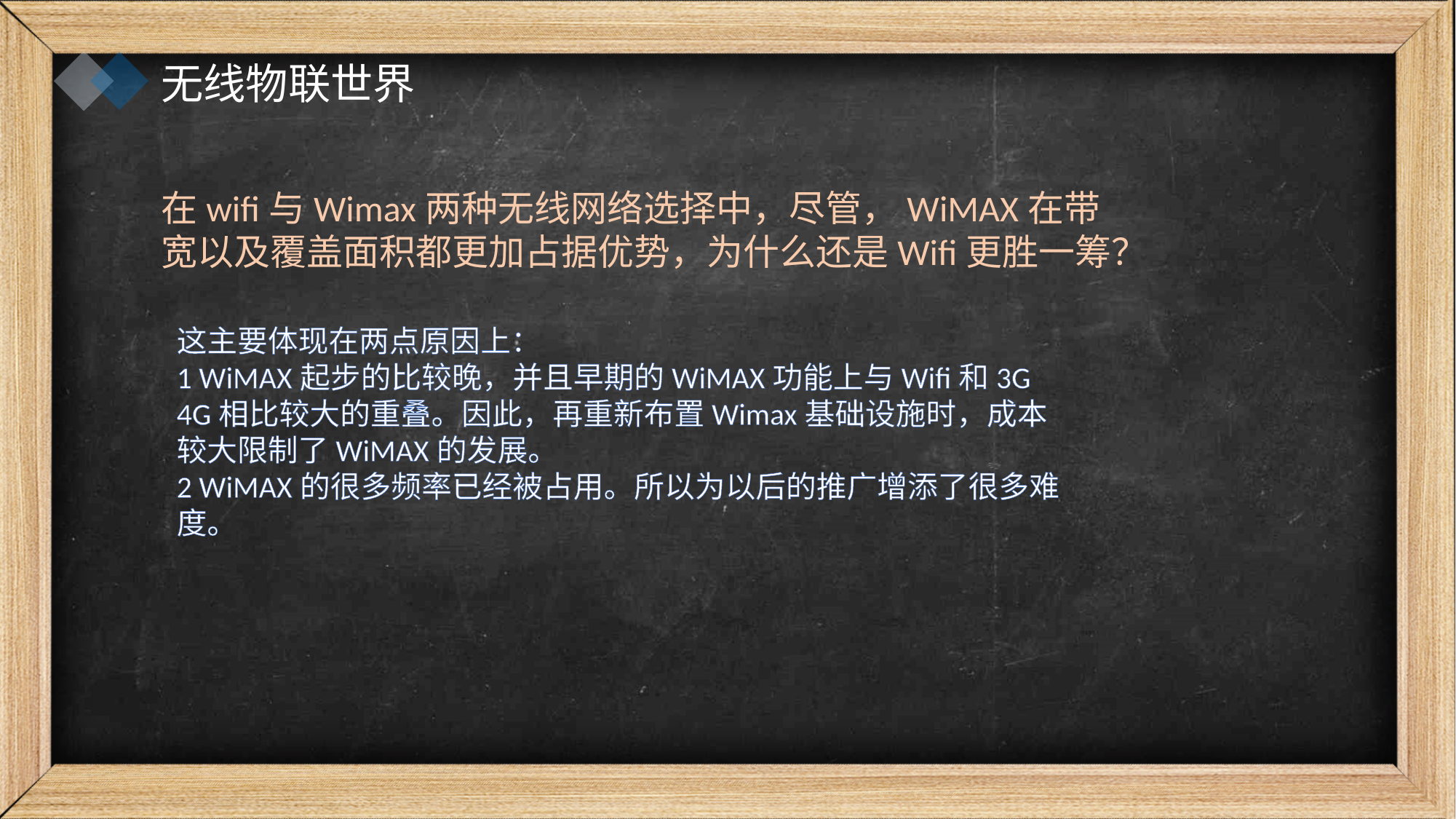

无线物联世界

在wifi与Wimax两种无线网络选择中，尽管，WiMAX在带宽以及覆盖面积都更加占据优势，为什么还是Wifi更胜一筹？
这主要体现在两点原因上：
1 WiMAX起步的比较晚，并且早期的WiMAX功能上与Wifi和3G 4G相比较大的重叠。因此，再重新布置Wimax基础设施时，成本较大限制了WiMAX的发展。
2 WiMAX的很多频率已经被占用。所以为以后的推广增添了很多难度。